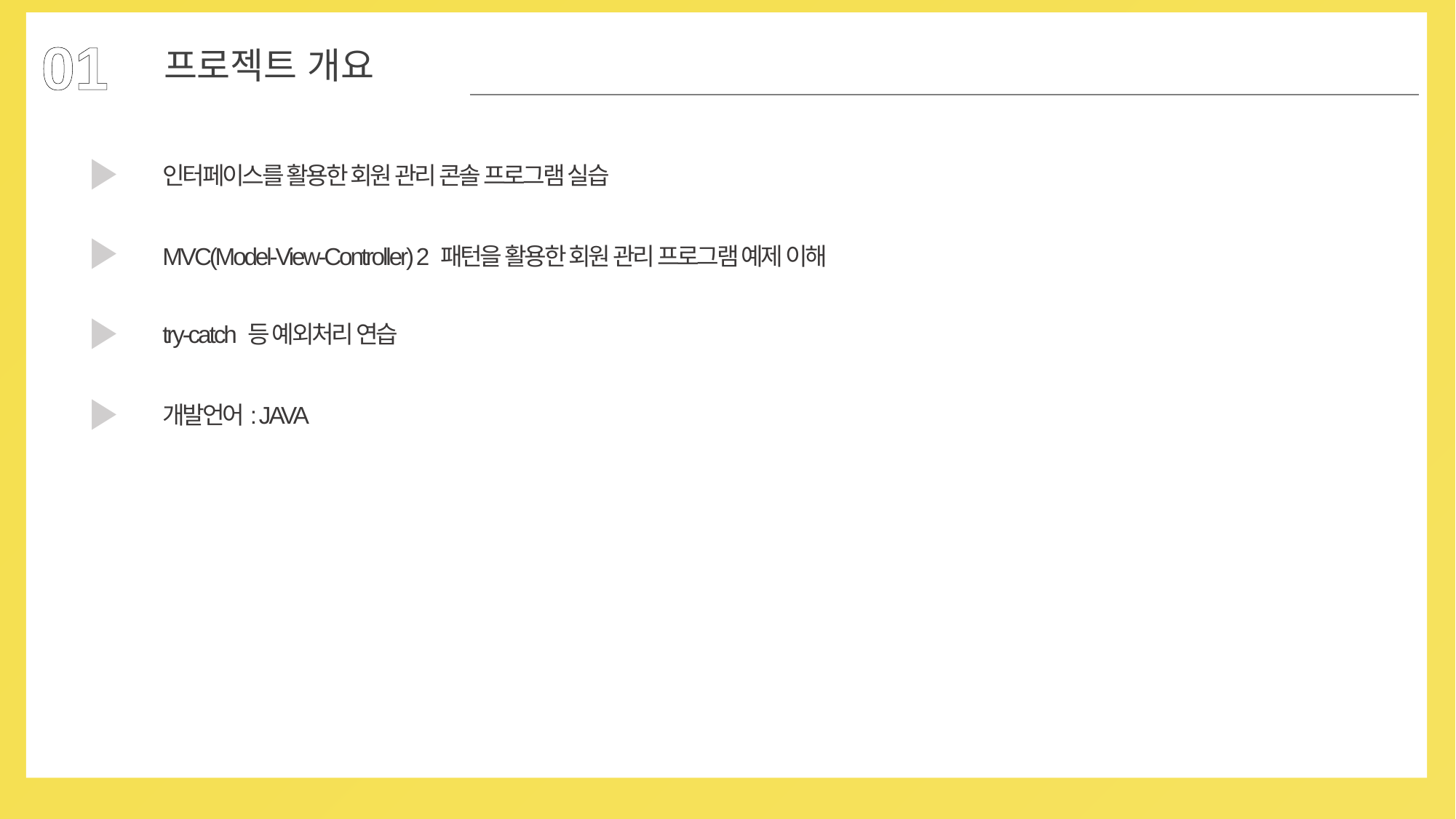

01
프로젝트 개요
▶
인터페이스를 활용한 회원 관리 콘솔 프로그램 실습

▶
MVC(Model-View-Controller) 2 패턴을 활용한 회원 관리 프로그램 예제 이해
▶
try-catch 등 예외처리 연습
▶
개발언어: JAVA